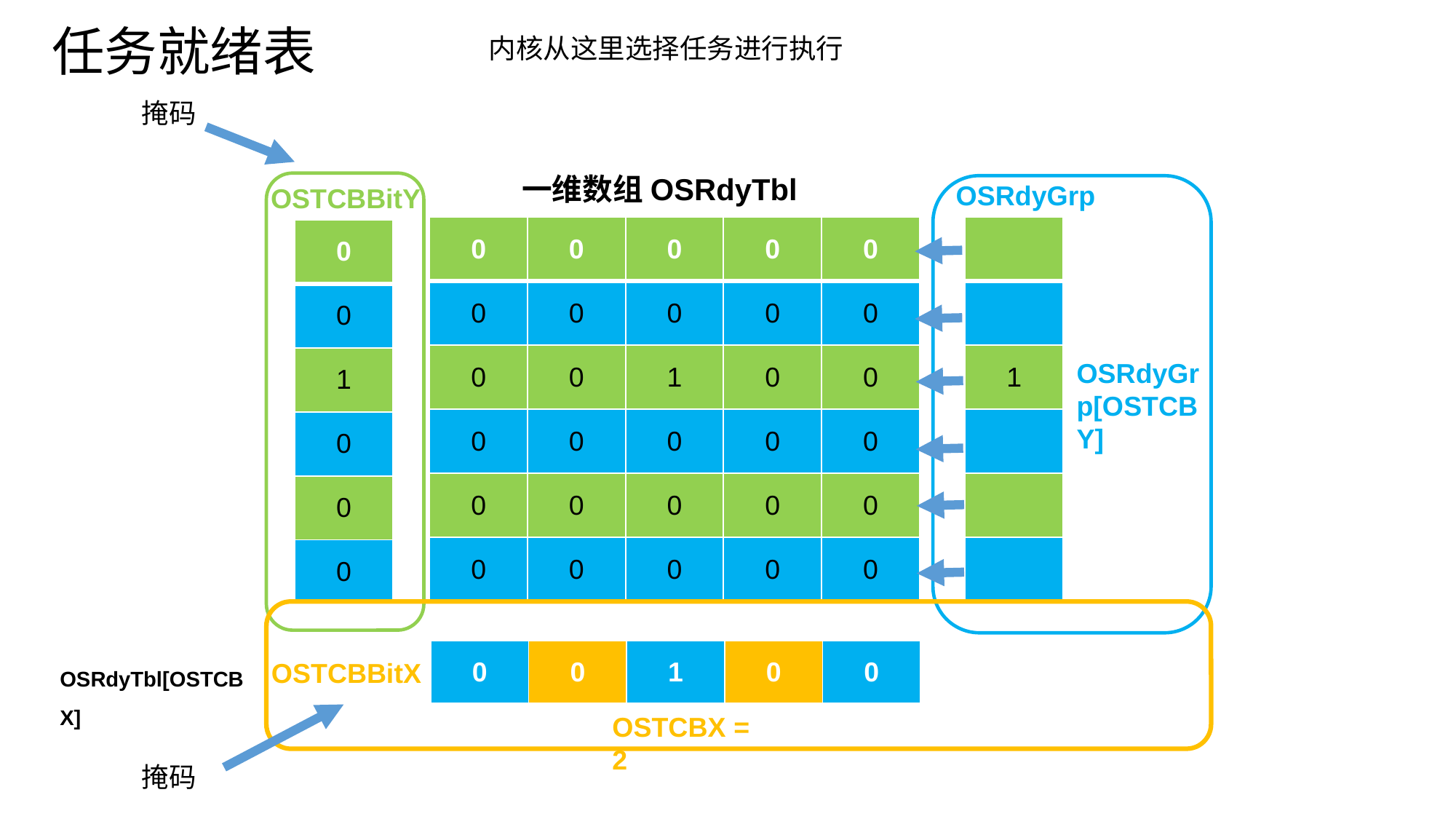

# 任务就绪表
内核从这里选择任务进行执行
掩码
一维数组OSRdyTbl

OSRdyGrp
OSTCBBitY

| 0 | 0 | 0 | 0 | 0 |
| --- | --- | --- | --- | --- |
| 0 | 0 | 0 | 0 | 0 |
| 0 | 0 | 1 | 0 | 0 |
| 0 | 0 | 0 | 0 | 0 |
| 0 | 0 | 0 | 0 | 0 |
| 0 | 0 | 0 | 0 | 0 |
|  |
| --- |
|  |
| 1 |
|  |
|  |
|  |
| 0 |
| --- |
| 0 |
| 1 |
| 0 |
| 0 |
| 0 |
OSRdyGrp[OSTCBY]

| 0 | 0 | 1 | 0 | 0 |
| --- | --- | --- | --- | --- |
OSRdyTbl[OSTCBX]
OSTCBBitX
OSTCBX = 2
掩码